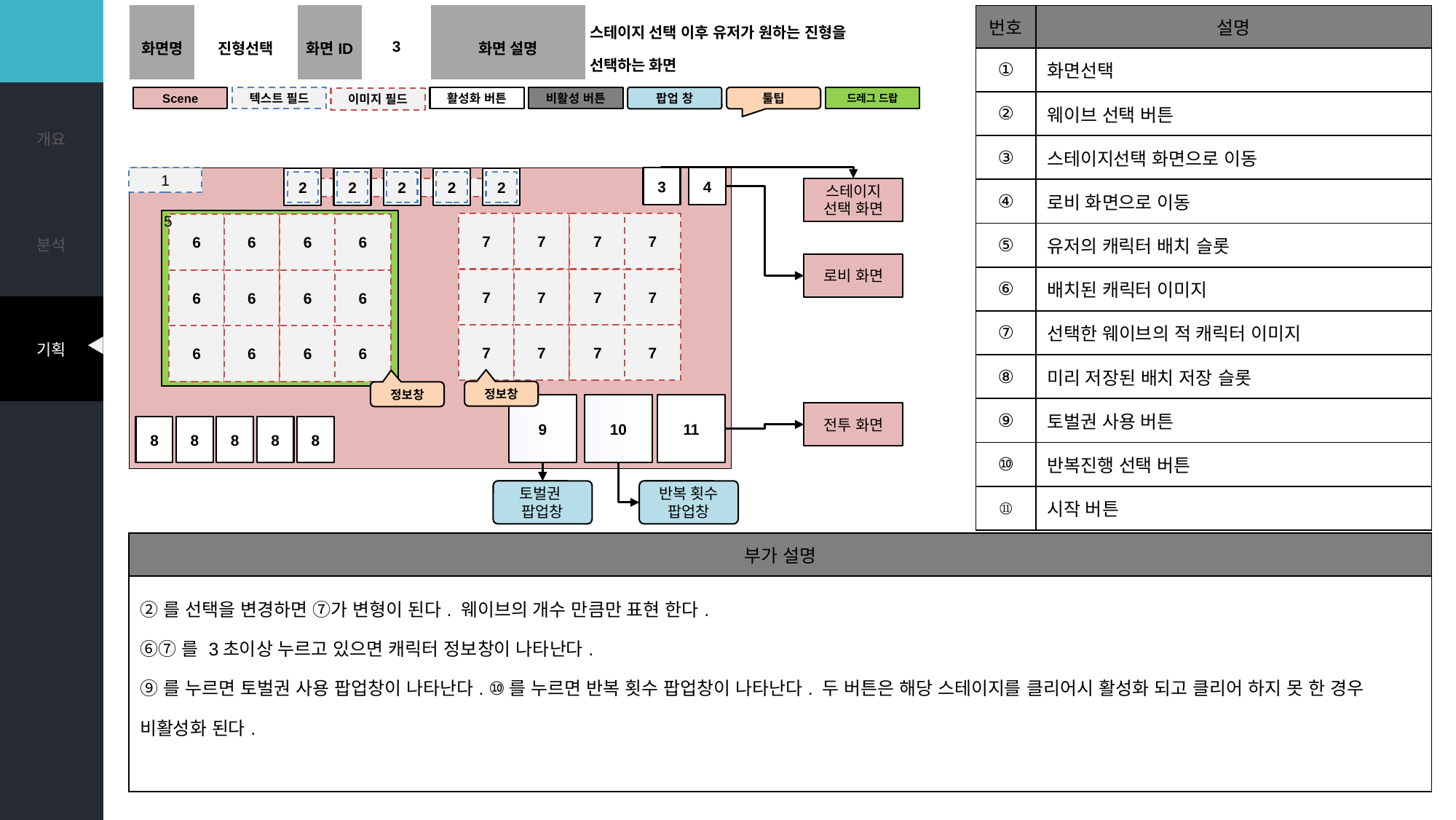

진형 선택 화면
| 화면명 | 진형선택 | 화면ID | 3 | 화면 설명 | 스테이지 선택 이후 유저가 원하는 진형을 선택하는 화면 |
| --- | --- | --- | --- | --- | --- |
| 번호 | 설명 |
| --- | --- |
| ① | 화면선택 |
| ② | 웨이브 선택 버튼 |
| ③ | 스테이지선택 화면으로 이동 |
| ④ | 로비 화면으로 이동 |
| ⑤ | 유저의 캐릭터 배치 슬롯 |
| ⑥ | 배치된 캐릭터 이미지 |
| ⑦ | 선택한 웨이브의 적 캐릭터 이미지 |
| ⑧ | 미리 저장된 배치 저장 슬롯 |
| ⑨ | 토벌권 사용 버튼 |
| ⑩ | 반복진행 선택 버튼 |
| ⑪ | 시작 버튼 |
팝업 창
드레그 드랍
비활성 버튼
툴팁

1
3
4

2

2

2

2

2

5

6
6
6
6
6
6
6
6
6
6
6
6
7
7
7
7
7
7
7
7
7
7
7
7
정보창
정보창
9
10
11
8
8
8
8
8
스테이지 선택 화면
로비 화면
전투 화면
토벌권
팝업창
반복 횟수
팝업창
| 부가 설명 |
| --- |
| ②를 선택을 변경하면 ⑦가 변형이 된다. 웨이브의 개수 만큼만 표현 한다. ⑥⑦를 3초이상 누르고 있으면 캐릭터 정보창이 나타난다. ⑨를 누르면 토벌권 사용 팝업창이 나타난다. ⑩를 누르면 반복 횟수 팝업창이 나타난다. 두 버튼은 해당 스테이지를 클리어시 활성화 되고 클리어 하지 못 한 경우 비활성화 된다. |